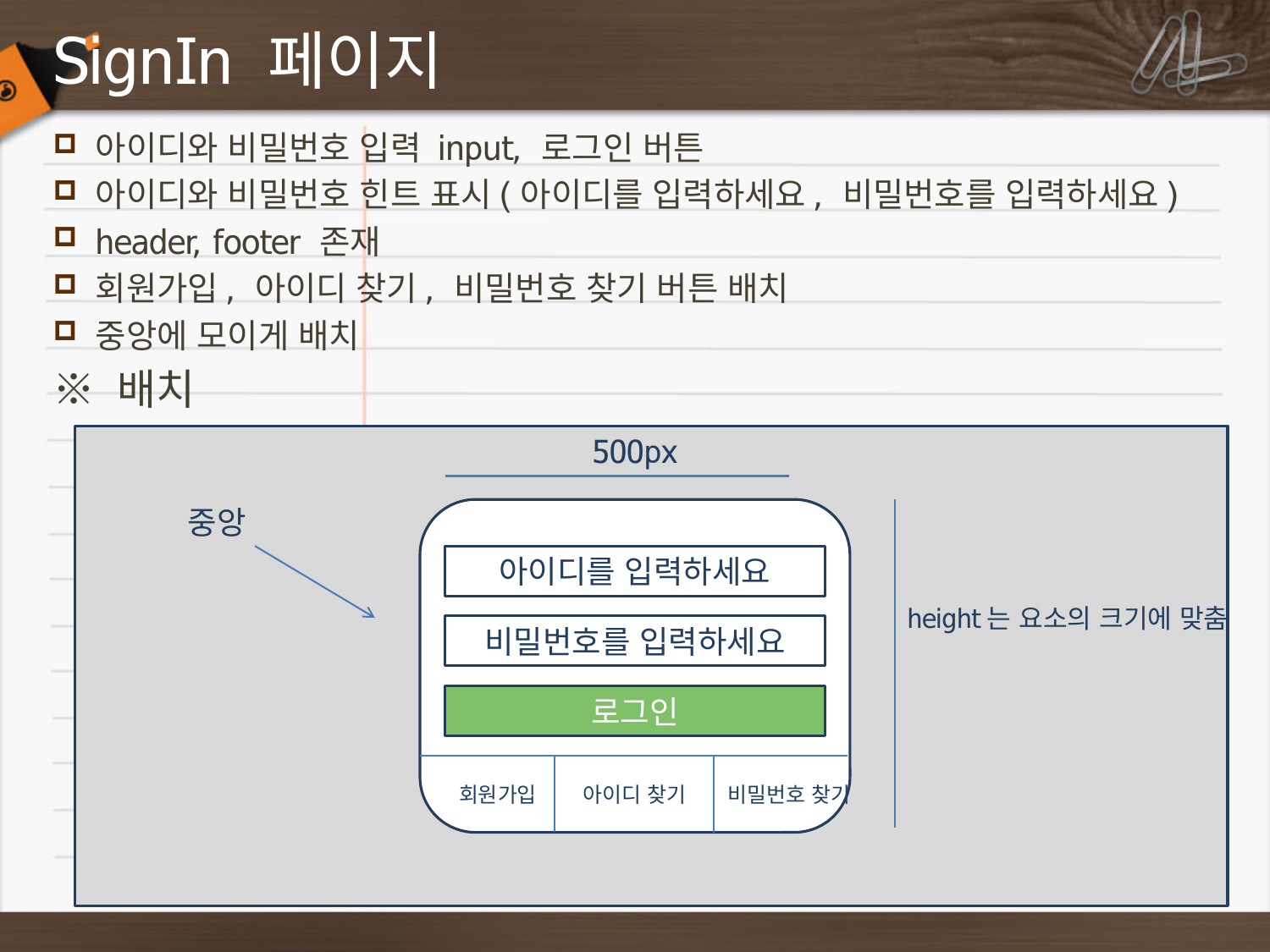

# SignIn 페이지
아이디와 비밀번호 입력 input, 로그인 버튼
아이디와 비밀번호 힌트 표시(아이디를 입력하세요, 비밀번호를 입력하세요)
header, footer 존재
회원가입, 아이디 찾기, 비밀번호 찾기 버튼 배치
중앙에 모이게 배치
※ 배치

500px

중앙

아이디를 입력하세요
height는 요소의 크기에 맞춤
비밀번호를 입력하세요
로그인
회원가입
아이디 찾기
비밀번호 찾기